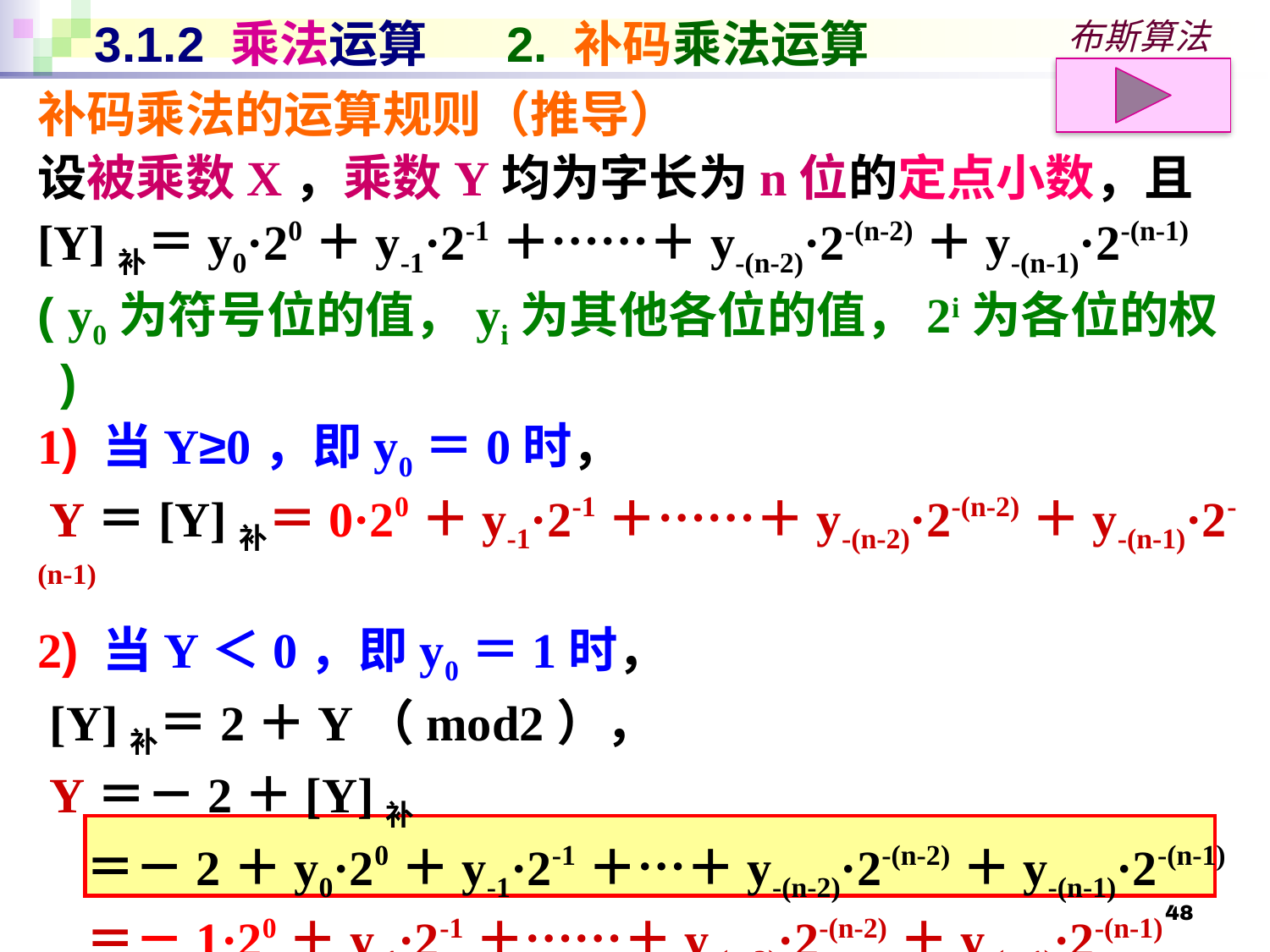

# 3.1.2 乘法运算      2. 补码乘法运算
布斯算法

补码乘法的运算规则（推导）
设被乘数X，乘数Y均为字长为n位的定点小数，且
[Y]补＝y0·20＋y-1·2-1＋……＋y-(n-2)·2-(n-2)＋y-(n-1)·2-(n-1)
( y0为符号位的值，yi为其他各位的值，2i为各位的权 )
1) 当Y≥0，即y0＝0时，
 Y＝[Y]补＝0·20＋y-1·2-1＋……＋y-(n-2)·2-(n-2)＋y-(n-1)·2-(n-1)
2) 当Y＜0，即y0＝1时，
 [Y]补＝2＋Y（mod2），
 Y＝－2＋[Y]补
    ＝－2＋y0·20＋y-1·2-1＋…＋y-(n-2)·2-(n-2)＋y-(n-1)·2-(n-1)
    ＝－1·20＋y-1·2-1＋……＋y-(n-2)·2-(n-2)＋y-(n-1)·2-(n-1)
∴ Y＝－y0·20＋y-1·2-1＋……＋y-(n-2)·2-(n-2)＋y-(n-1)·2-(n-1)

48